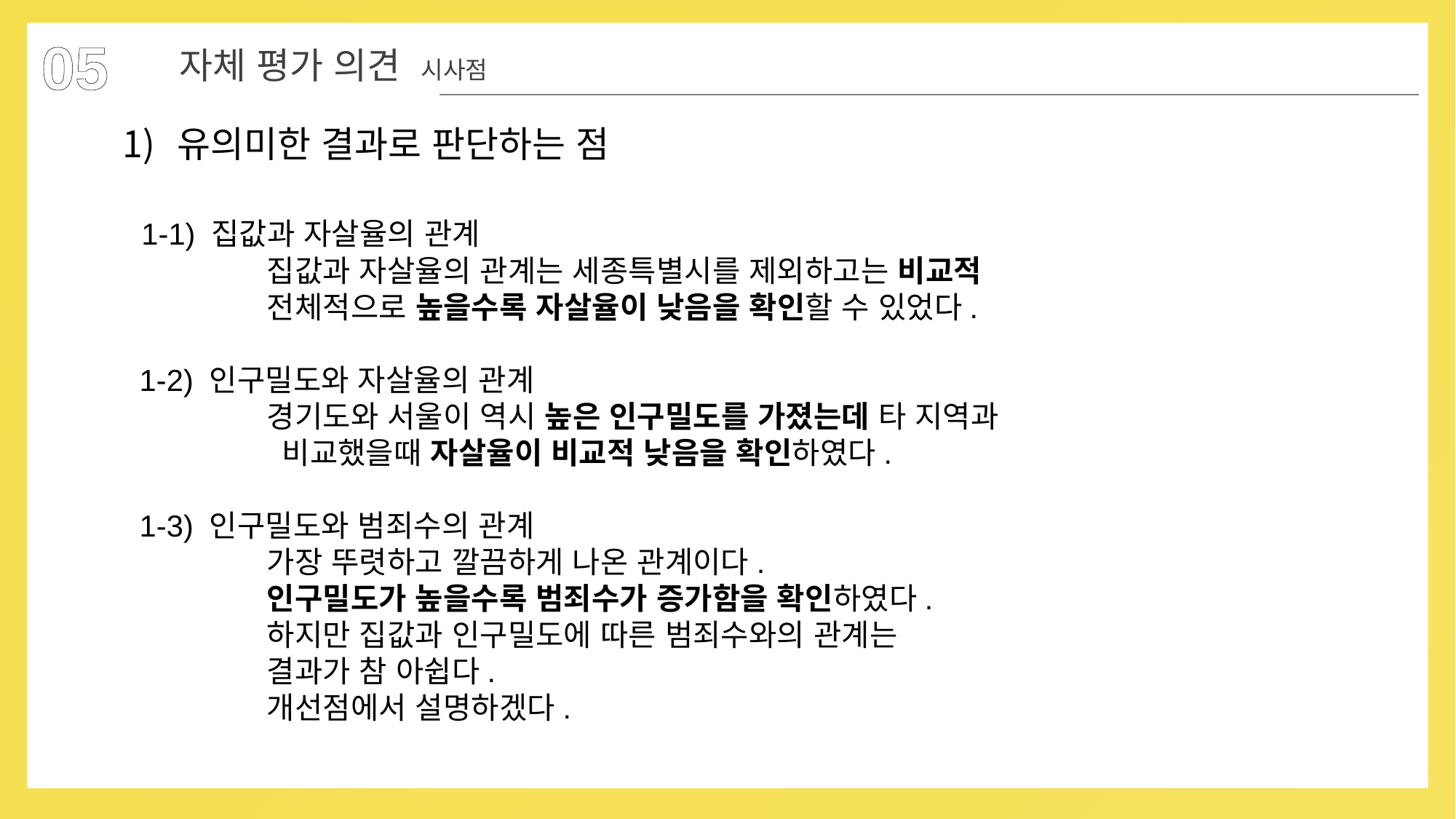

05
자체 평가 의견  시사점
유의미한 결과로 판단하는 점

  1-1) 집값과 자살율의 관계
                집값과 자살율의 관계는 세종특별시를 제외하고는 비교적
                전체적으로 높을수록 자살율이 낮음을 확인할 수 있었다.

  1-2) 인구밀도와 자살율의 관계
                경기도와 서울이 역시 높은 인구밀도를 가졌는데 타 지역과
	     비교했을때 자살율이 비교적 낮음을 확인하였다.

  1-3) 인구밀도와 범죄수의 관계
                가장 뚜렷하고 깔끔하게 나온 관계이다.
                인구밀도가 높을수록 범죄수가 증가함을 확인하였다.
                하지만 집값과 인구밀도에 따른 범죄수와의 관계는
                결과가 참 아쉽다.
                개선점에서 설명하겠다.